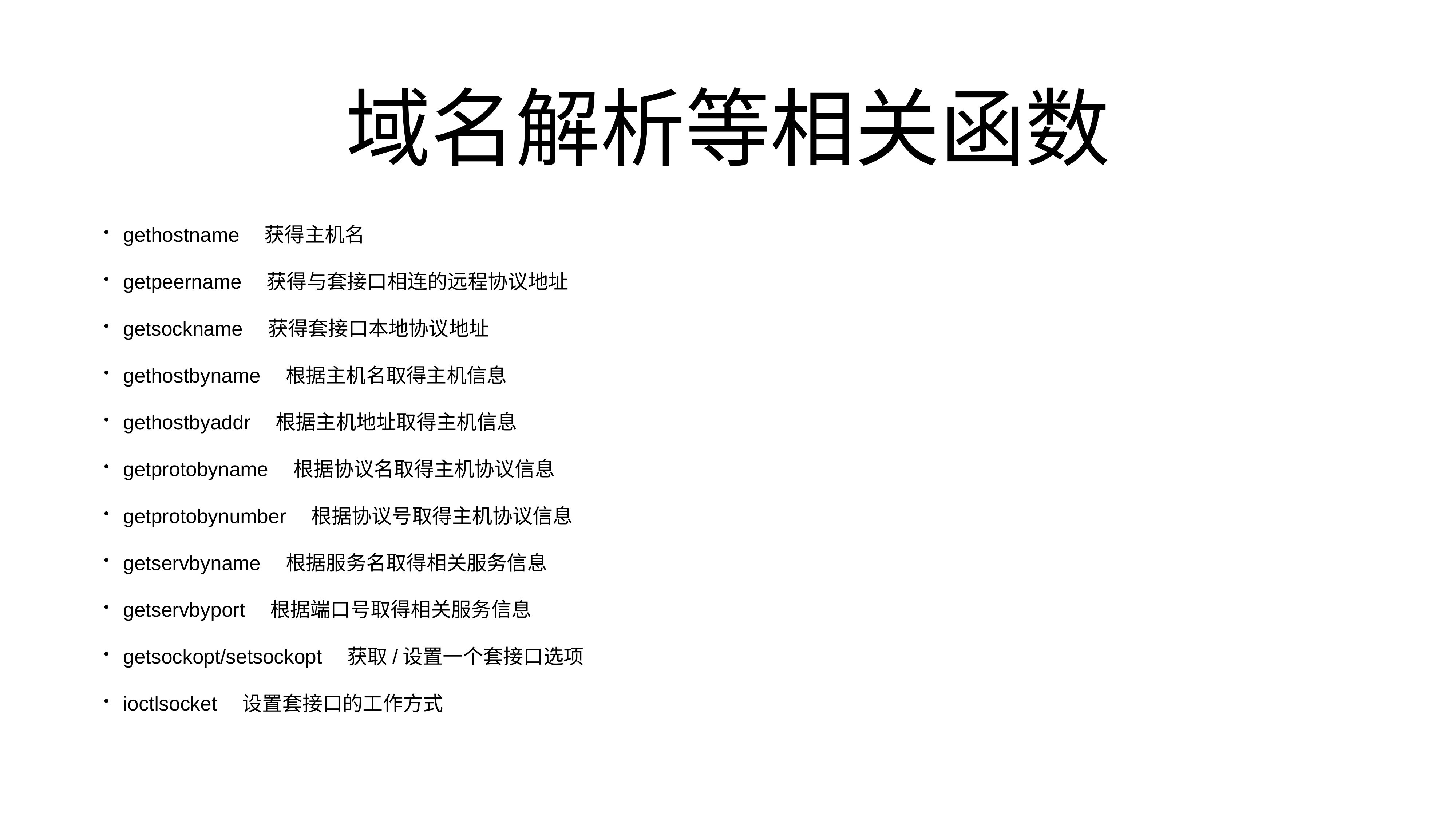

# 域名解析等相关函数
gethostname　获得主机名
getpeername　获得与套接口相连的远程协议地址
getsockname　获得套接口本地协议地址
gethostbyname　根据主机名取得主机信息
gethostbyaddr　根据主机地址取得主机信息
getprotobyname　根据协议名取得主机协议信息
getprotobynumber　根据协议号取得主机协议信息
getservbyname　根据服务名取得相关服务信息
getservbyport　根据端口号取得相关服务信息
getsockopt/setsockopt　获取/设置一个套接口选项
ioctlsocket　设置套接口的工作方式